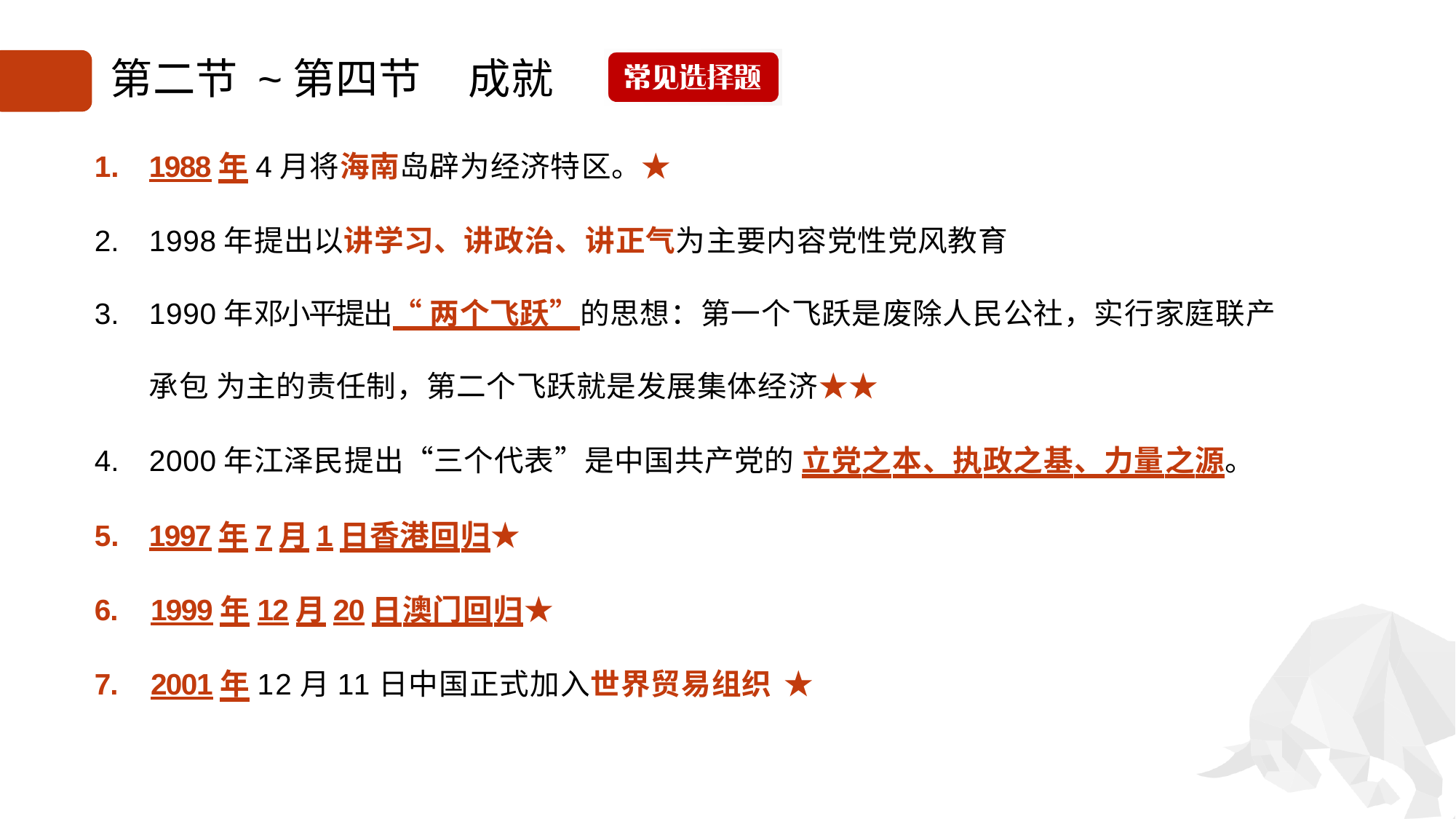

# 第二节 ~第四节	成就

1988年4月将海南岛辟为经济特区。★

1998年提出以讲学习、讲政治、讲正气为主要内容党性党风教育
1990年邓小平提出“ 两个飞跃”的思想：第一个飞跃是废除人民公社，实行家庭联产承包 为主的责任制，第二个飞跃就是发展集体经济★★

2000年江泽民提出“三个代表”是中国共产党的 立党之本、执政之基、力量之源。

1997年7月1日香港回归★

6.	1999年12月20日澳门回归★

7.	2001年12月11日中国正式加入世界贸易组织 ★